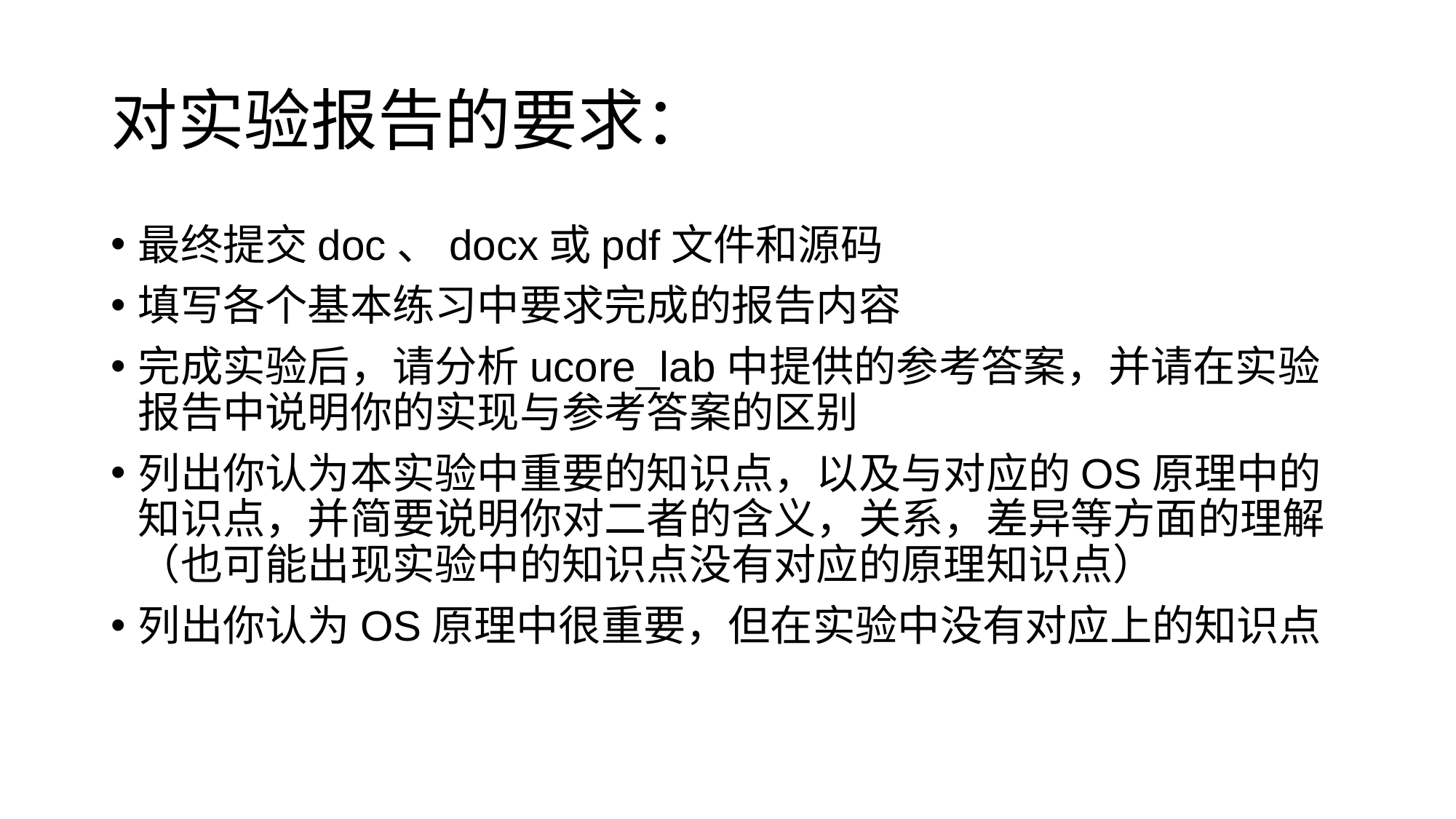

# 对实验报告的要求：
最终提交doc、docx或pdf文件和源码
填写各个基本练习中要求完成的报告内容
完成实验后，请分析ucore_lab中提供的参考答案，并请在实验报告中说明你的实现与参考答案的区别
列出你认为本实验中重要的知识点，以及与对应的OS原理中的知识点，并简要说明你对二者的含义，关系，差异等方面的理解（也可能出现实验中的知识点没有对应的原理知识点）
列出你认为OS原理中很重要，但在实验中没有对应上的知识点